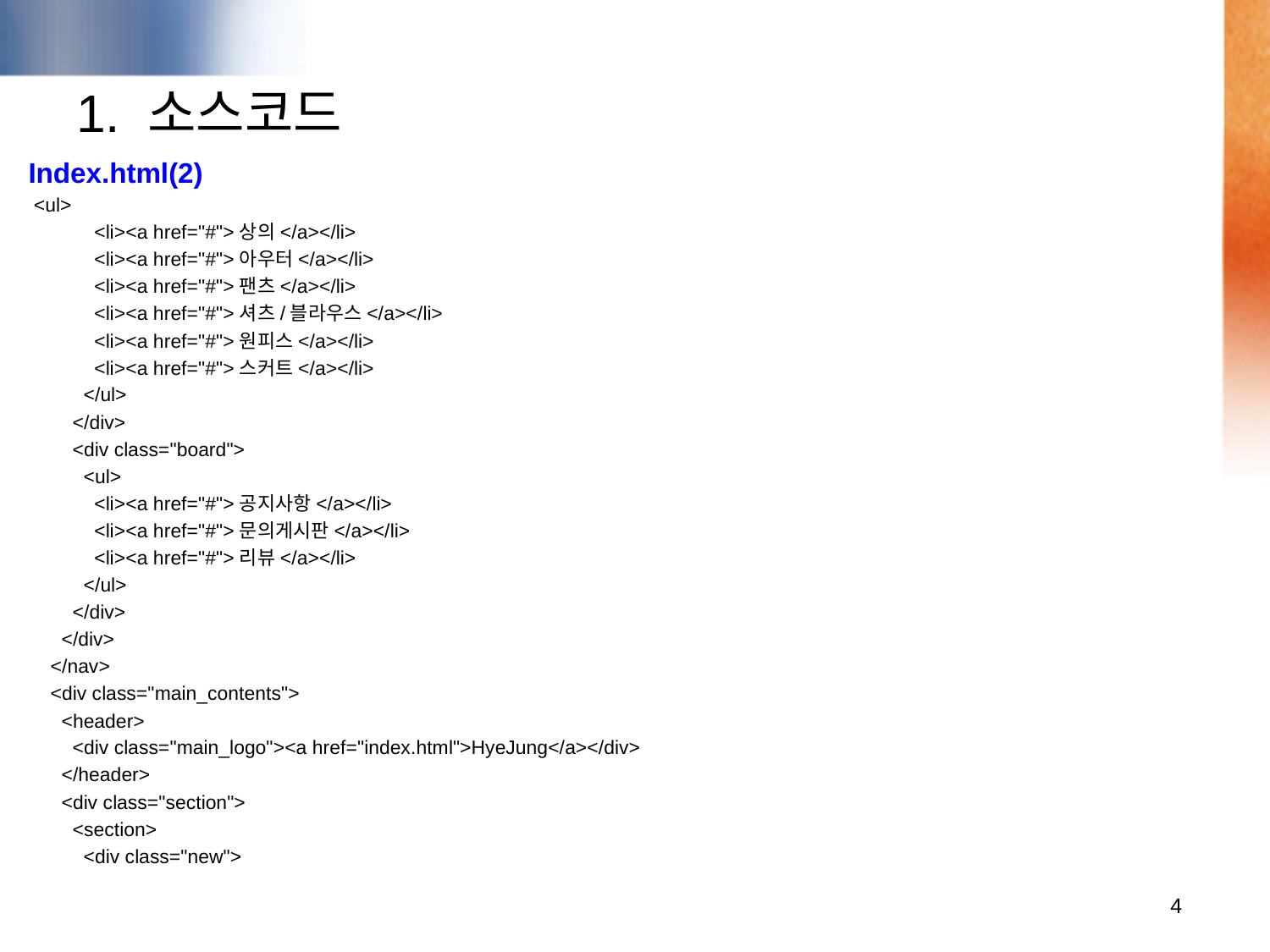

# 1. 소스코드
Index.html(2)
 <ul>
            <li><a href="#">상의</a></li>
            <li><a href="#">아우터</a></li>
            <li><a href="#">팬츠</a></li>
            <li><a href="#">셔츠/블라우스</a></li>
            <li><a href="#">원피스</a></li>
            <li><a href="#">스커트</a></li>
          </ul>
        </div>
        <div class="board">
          <ul>
            <li><a href="#">공지사항</a></li>
            <li><a href="#">문의게시판</a></li>
            <li><a href="#">리뷰</a></li>
          </ul>
        </div>
      </div>
    </nav>
    <div class="main_contents">
      <header>
        <div class="main_logo"><a href="index.html">HyeJung</a></div>
      </header>
      <div class="section">
        <section>
          <div class="new">